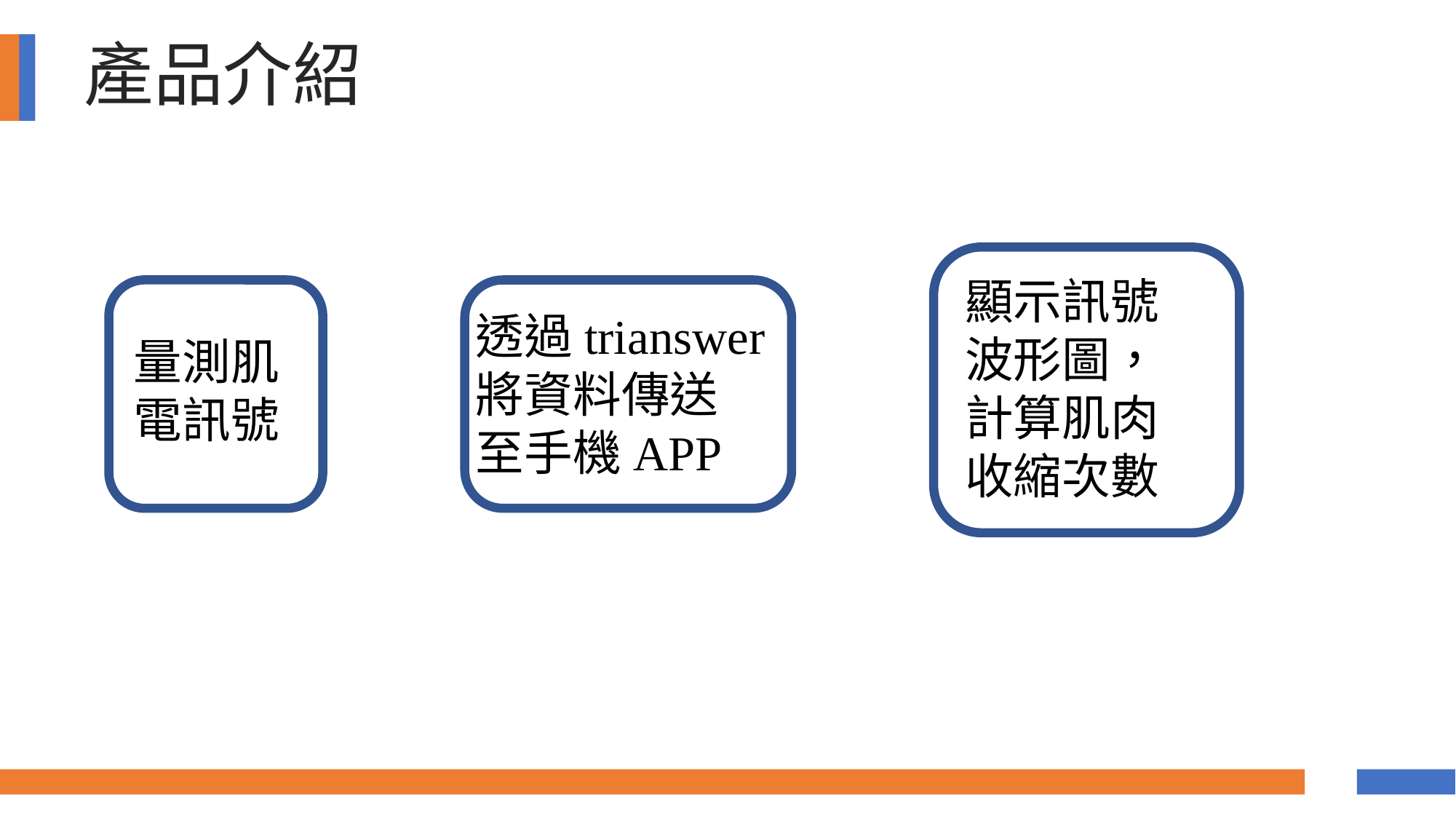

產品介紹

顯示訊號
波形圖，
計算肌肉
收縮次數

透過trianswer
將資料傳送
至手機APP
量測肌電訊號